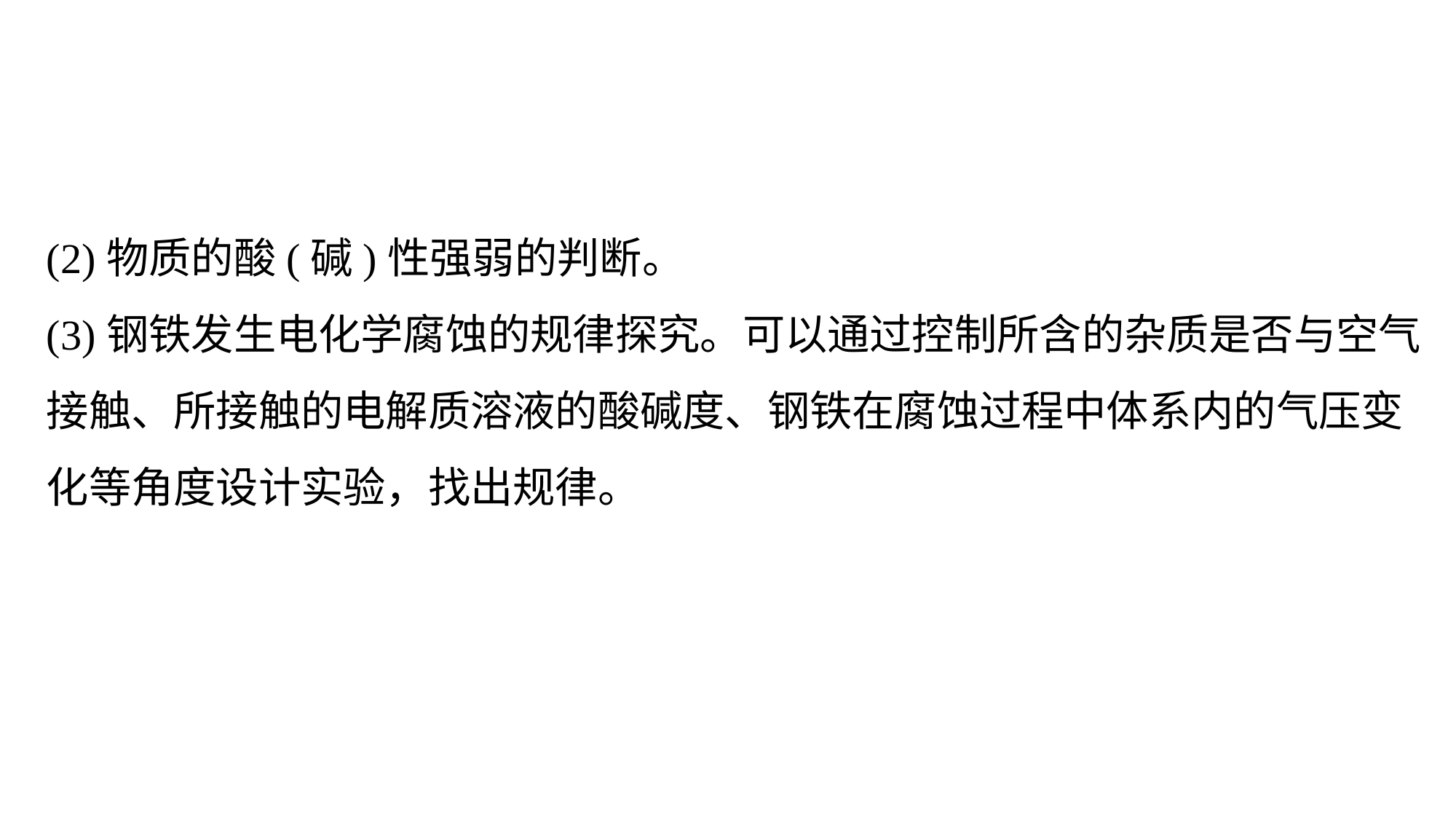

(2)物质的酸(碱)性强弱的判断。
(3)钢铁发生电化学腐蚀的规律探究。可以通过控制所含的杂质是否与空气接触、所接触的电解质溶液的酸碱度、钢铁在腐蚀过程中体系内的气压变化等角度设计实验，找出规律。